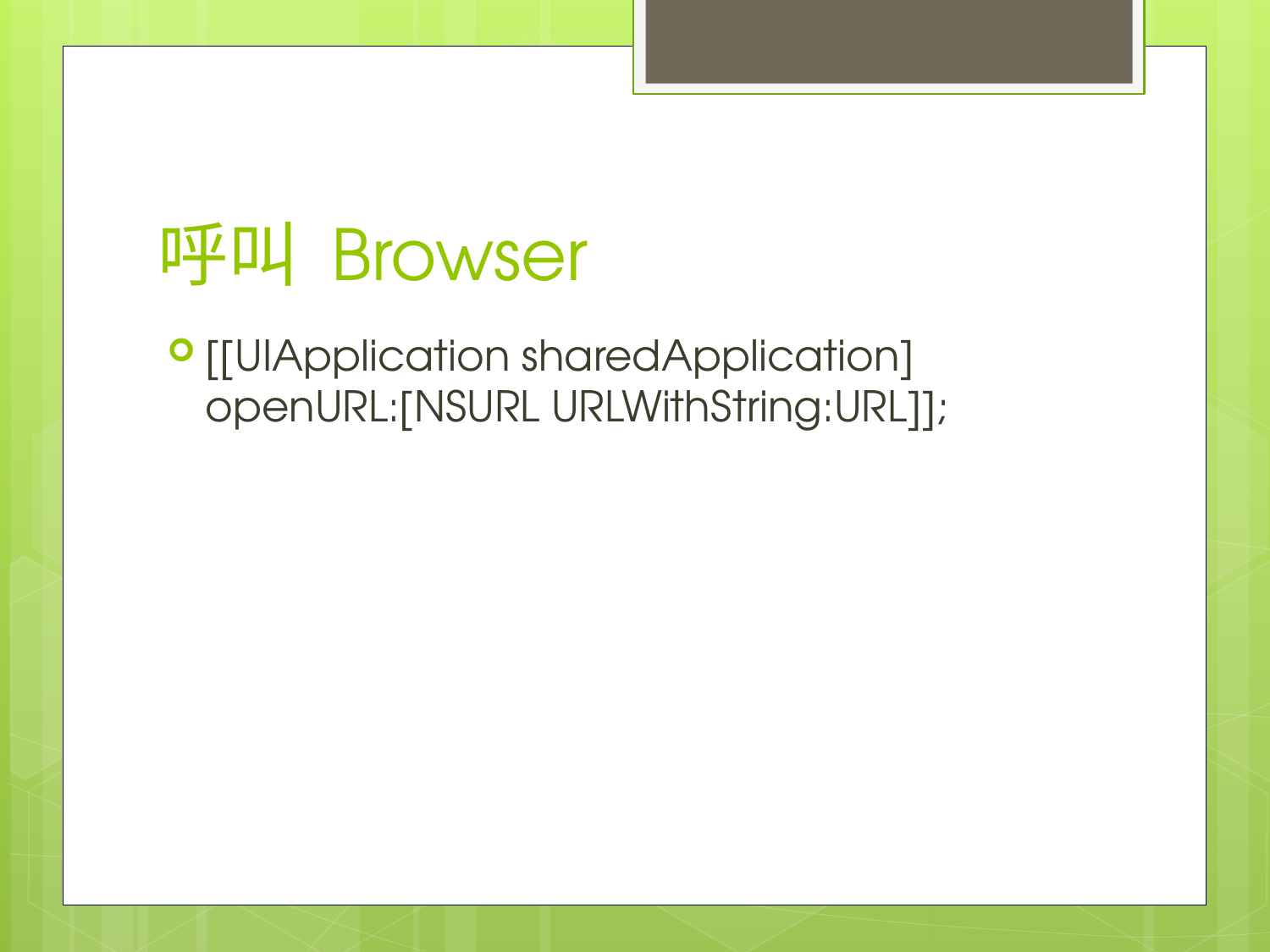

# 呼叫 Browser
[[UIApplication sharedApplication] openURL:[NSURL URLWithString:URL]];